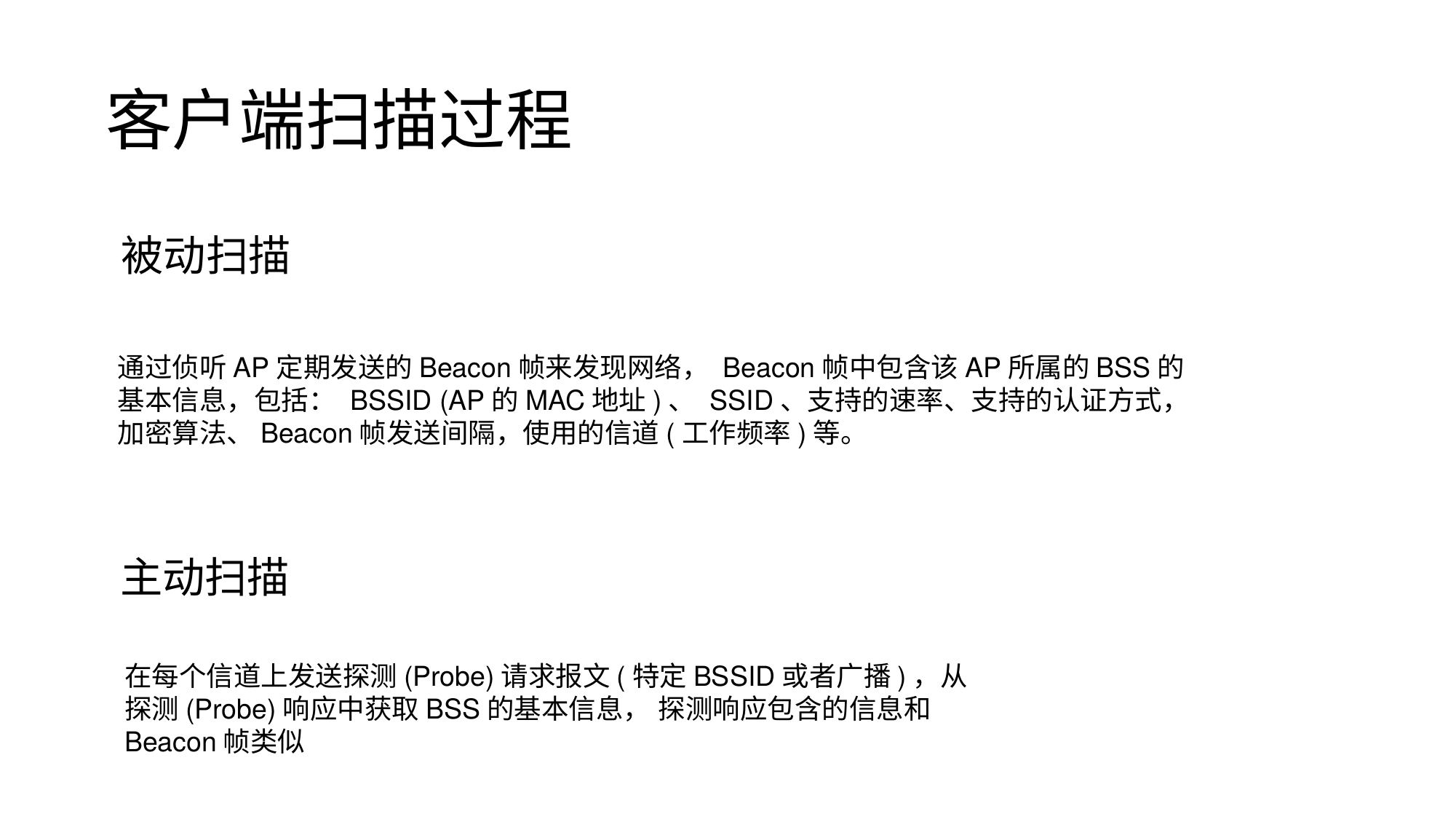

# 客户端扫描过程
被动扫描
通过侦听AP定期发送的Beacon帧来发现网络， Beacon帧中包含该AP所属的BSS的基本信息，包括： BSSID (AP的MAC地址)、 SSID、支持的速率、支持的认证方式，加密算法、Beacon帧发送间隔，使用的信道(工作频率)等。
主动扫描
在每个信道上发送探测(Probe)请求报文(特定BSSID或者广播)，从探测(Probe)响应中获取BSS的基本信息， 探测响应包含的信息和Beacon帧类似